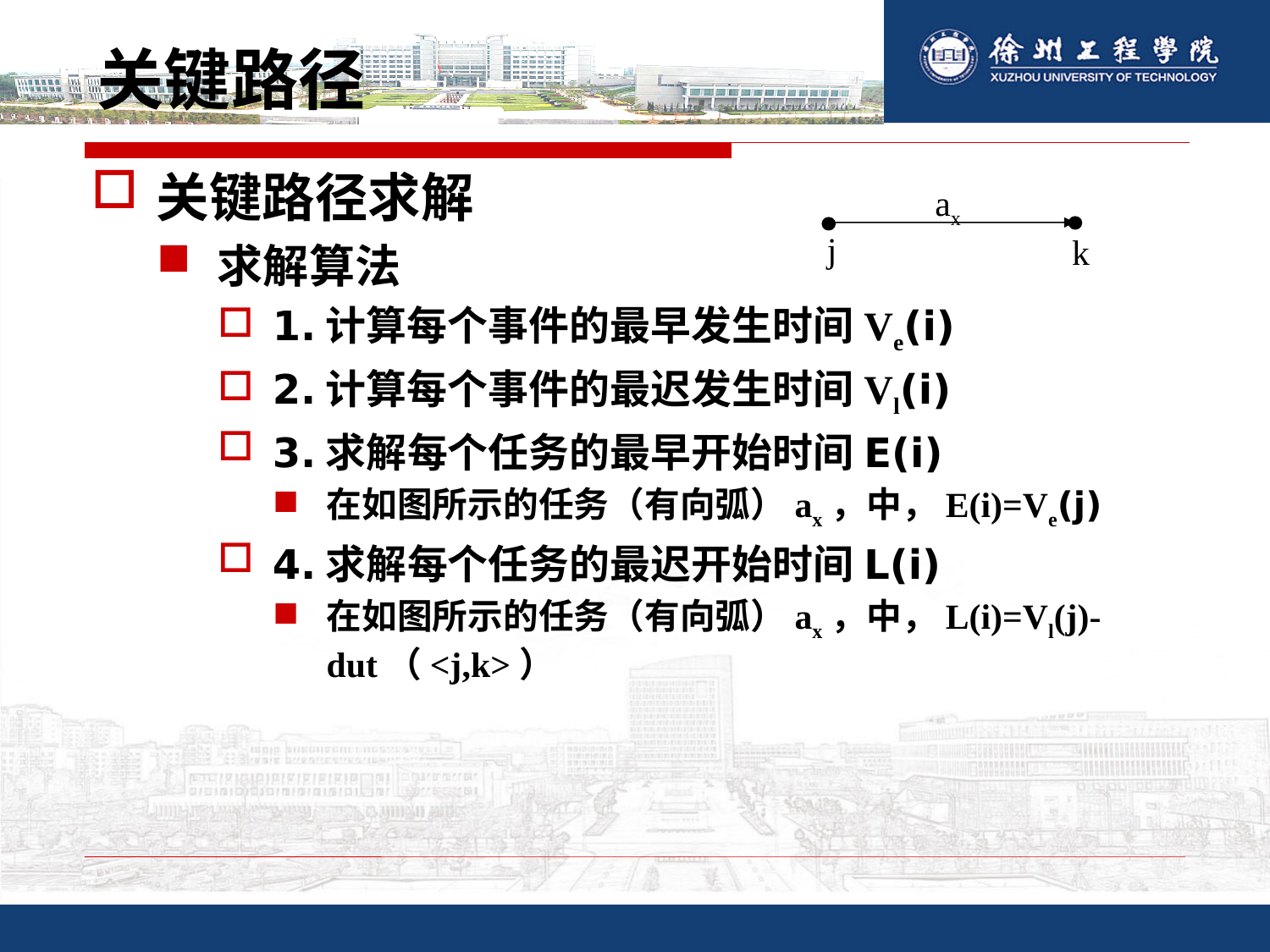

# 关键路径
关键路径求解
求解算法
1.计算每个事件的最早发生时间Ve(i)
2.计算每个事件的最迟发生时间Vl(i)
3.求解每个任务的最早开始时间E(i)
在如图所示的任务（有向弧）ax，中，E(i)=Ve(j)
4.求解每个任务的最迟开始时间L(i)
在如图所示的任务（有向弧）ax，中，L(i)=Vl(j)-dut（<j,k>）

ax

j
k